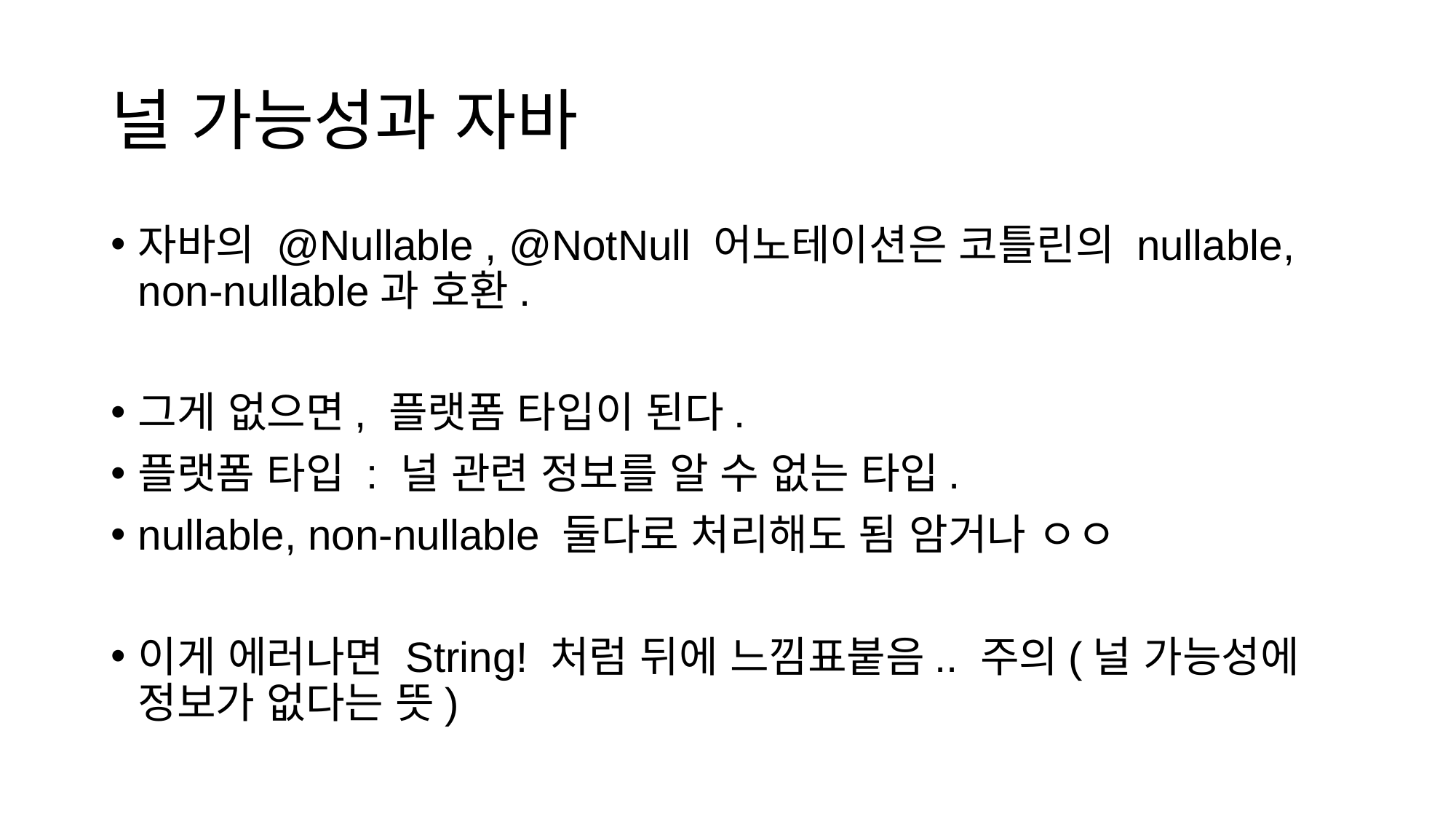

# 널 가능성과 자바
자바의 @Nullable , @NotNull 어노테이션은 코틀린의 nullable, non-nullable과 호환.

그게 없으면, 플랫폼 타입이 된다.
플랫폼 타입 : 널 관련 정보를 알 수 없는 타입.
nullable, non-nullable 둘다로 처리해도 됨 암거나 ㅇㅇ

이게 에러나면 String! 처럼 뒤에 느낌표붙음.. 주의(널 가능성에 정보가 없다는 뜻)